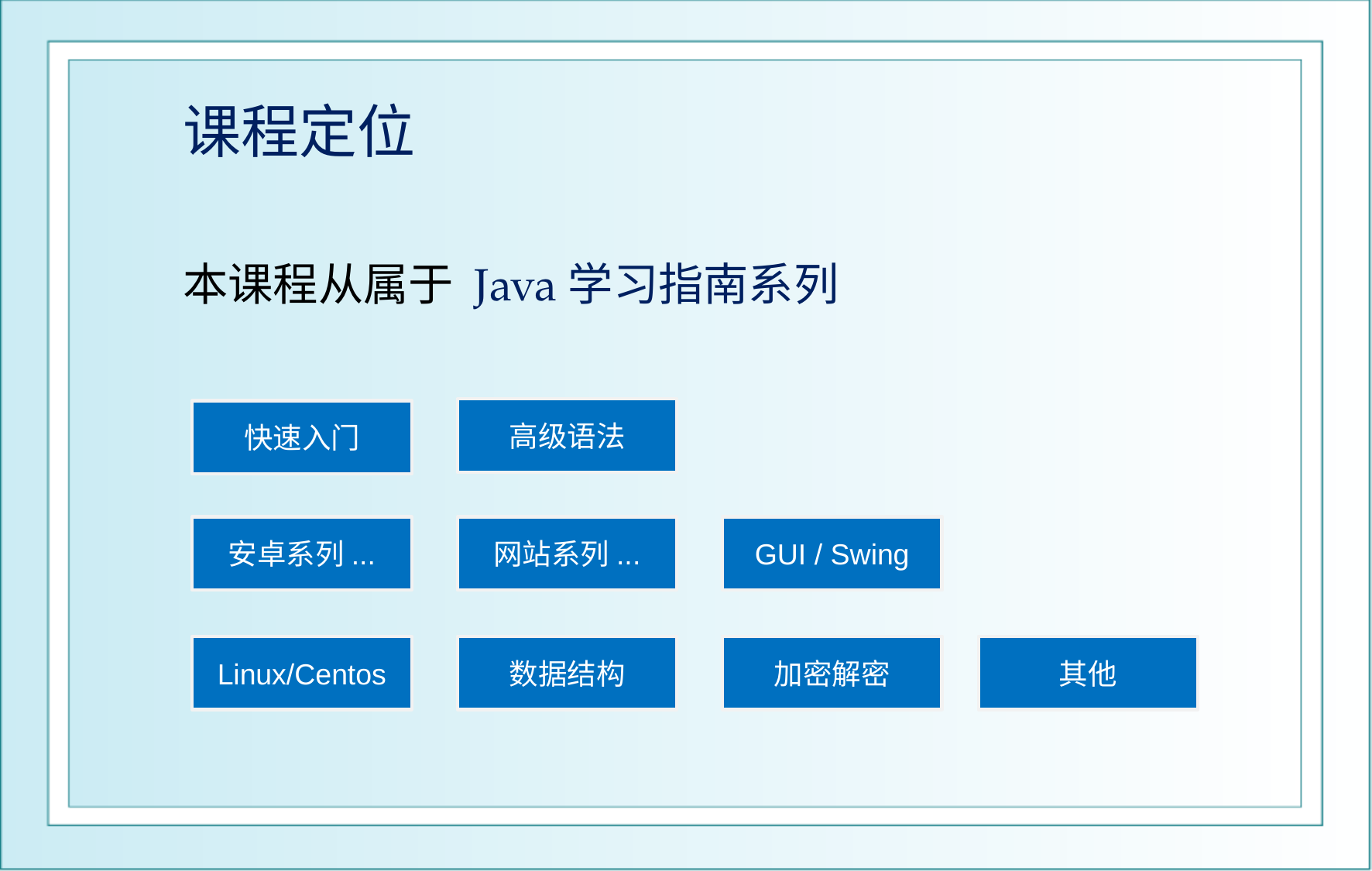

# 课程定位
本课程从属于 Java学习指南系列

高级语法
快速入门
安卓系列...
网站系列...
GUI / Swing
Linux/Centos
数据结构
加密解密
其他